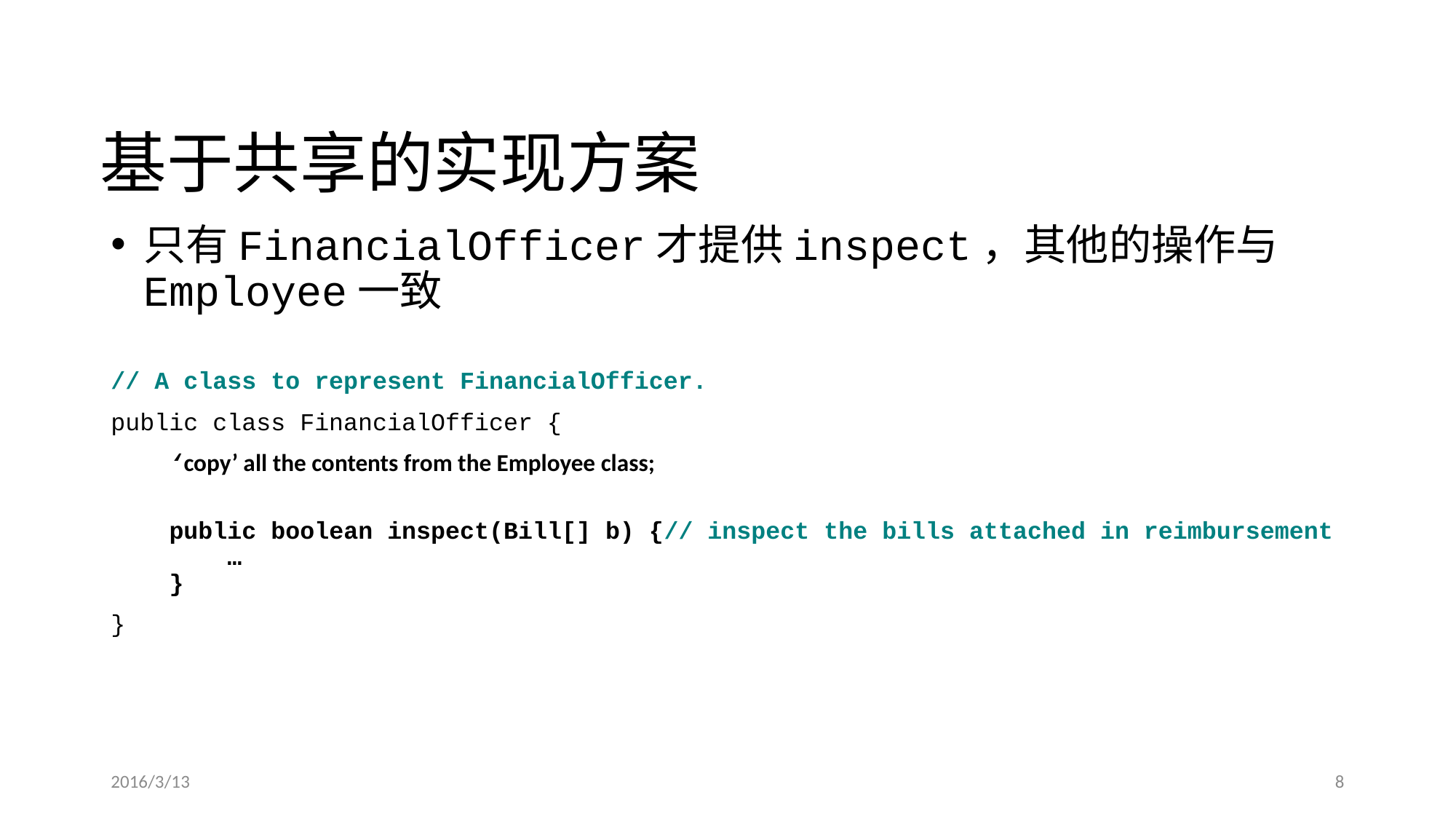

# 基于共享的实现方案
只有FinancialOfficer才提供inspect，其他的操作与Employee一致

// A class to represent FinancialOfficer.
public class FinancialOfficer {
    ‘copy’ all the contents from the Employee class;

    public boolean inspect(Bill[] b) {// inspect the bills attached in reimbursement
        …
    }
}

2016/3/13
8